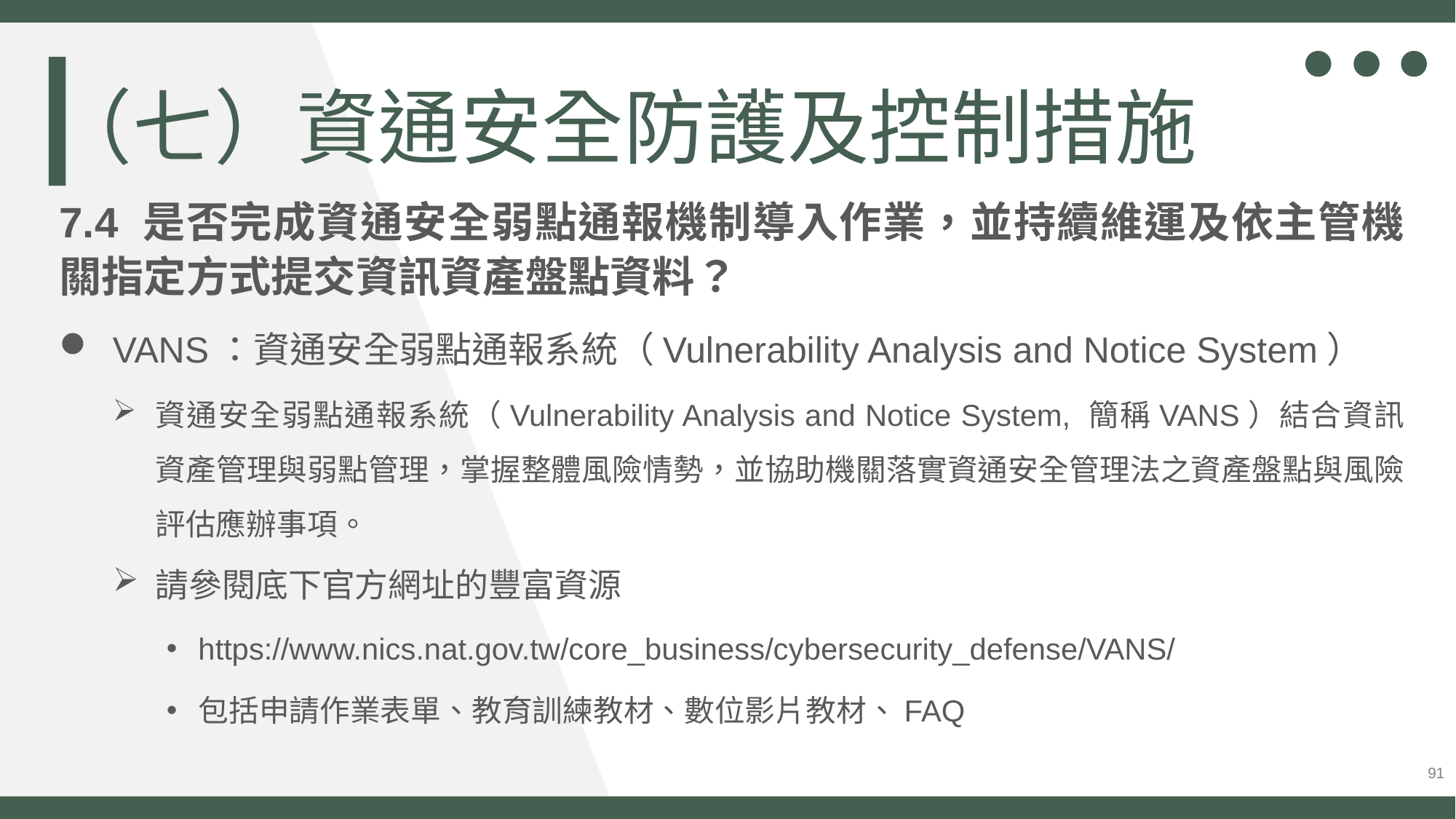

（七）資通安全防護及控制措施
7.4 是否完成資通安全弱點通報機制導入作業，並持續維運及依主管機關指定方式提交資訊資產盤點資料？
VANS：資通安全弱點通報系統（Vulnerability Analysis and Notice System）
資通安全弱點通報系統（Vulnerability Analysis and Notice System, 簡稱VANS）結合資訊資產管理與弱點管理，掌握整體風險情勢，並協助機關落實資通安全管理法之資產盤點與風險評估應辦事項。
請參閱底下官方網址的豐富資源
https://www.nics.nat.gov.tw/core_business/cybersecurity_defense/VANS/
包括申請作業表單、教育訓練教材、數位影片教材、FAQ
91